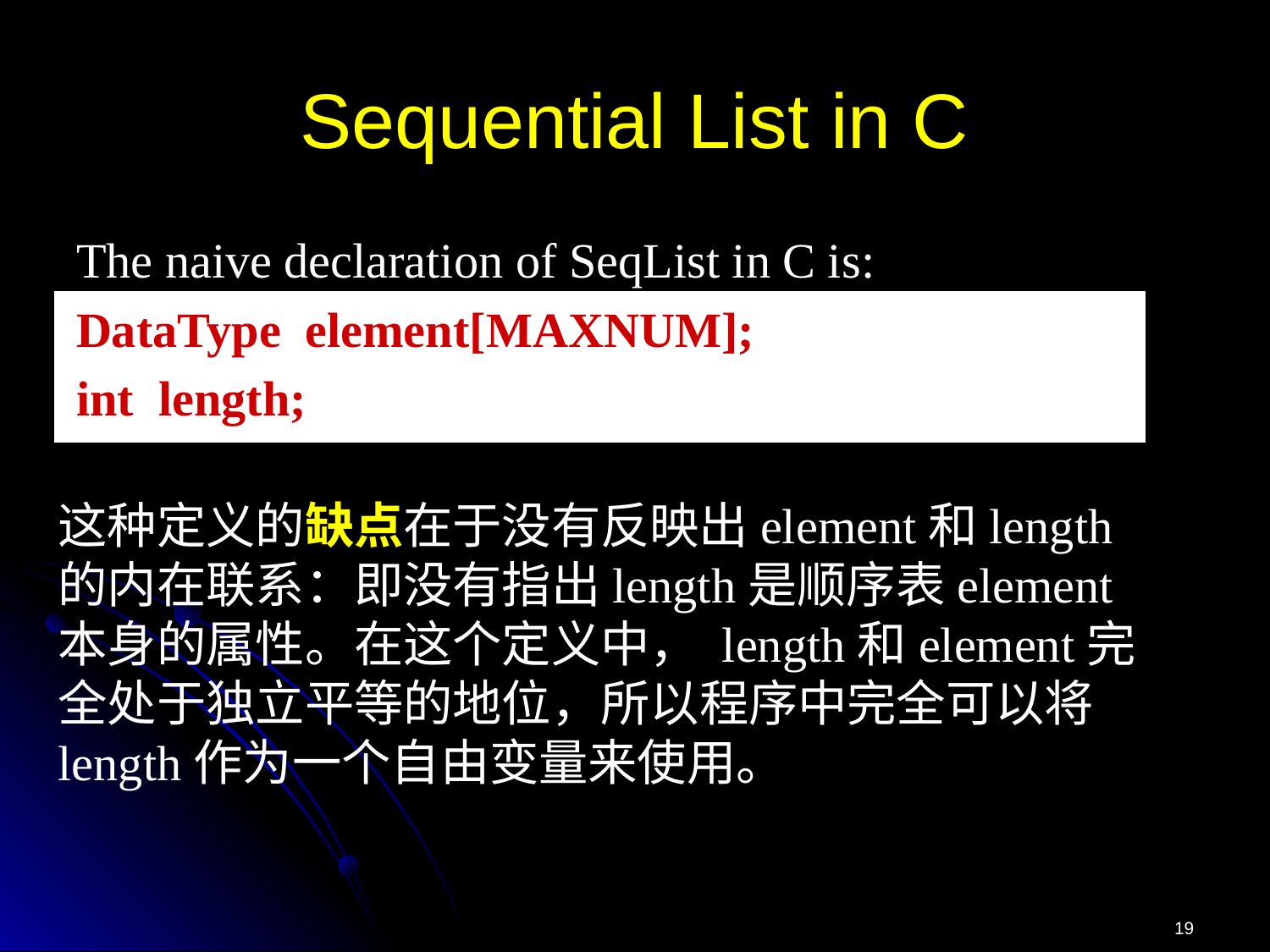

Sequential List in C
The naive declaration of SeqList in C is:
DataType  element[MAXNUM];
int  length;

这种定义的缺点在于没有反映出element和length的内在联系：即没有指出length是顺序表element本身的属性。在这个定义中， length和element完全处于独立平等的地位，所以程序中完全可以将length作为一个自由变量来使用。

19